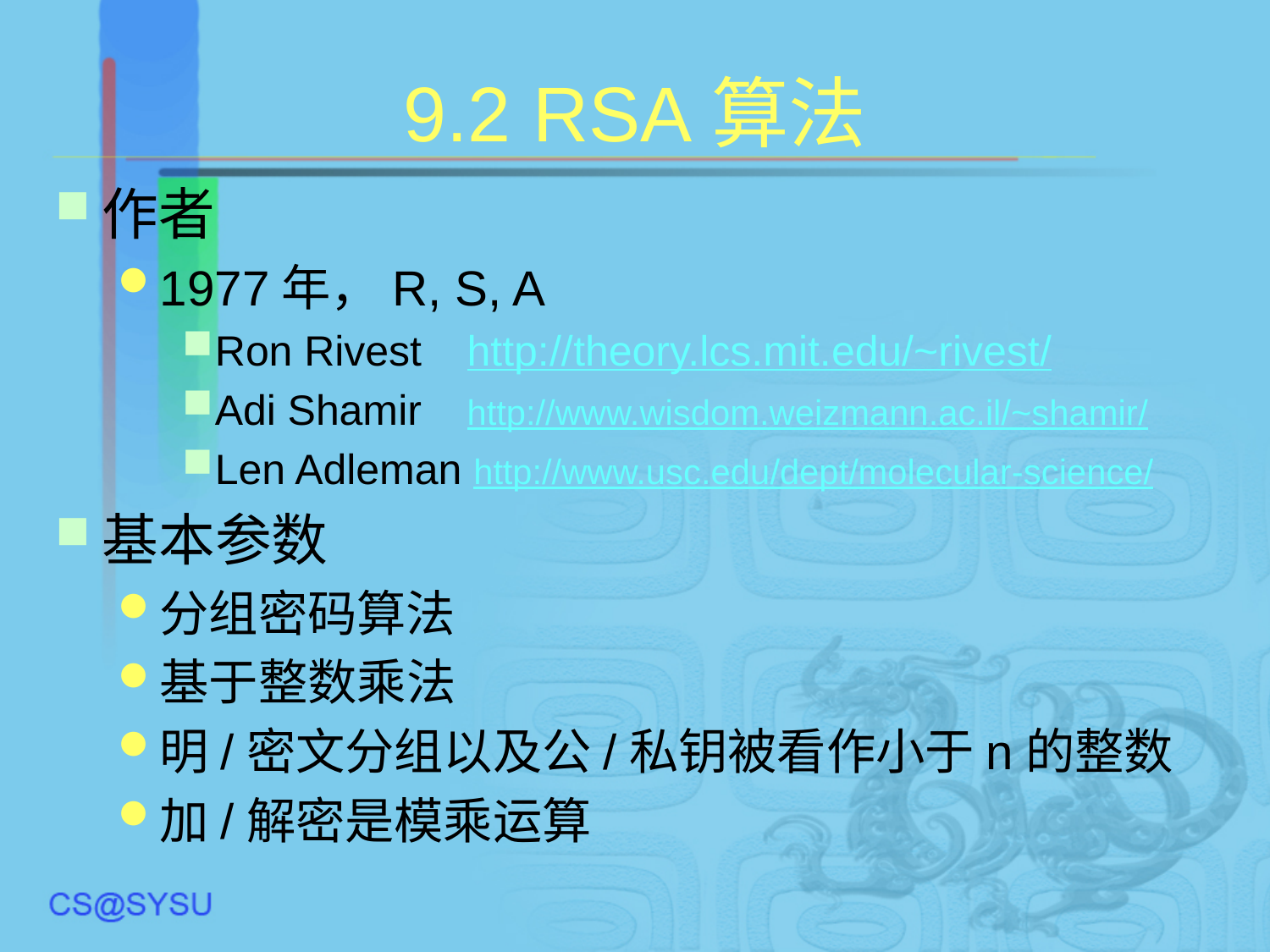

# 9.2 RSA算法
作者
1977年，R, S, A
Ron Rivest	http://theory.lcs.mit.edu/~rivest/
Adi Shamir	http://www.wisdom.weizmann.ac.il/~shamir/
Len Adleman http://www.usc.edu/dept/molecular-science/
基本参数
分组密码算法
基于整数乘法
明/密文分组以及公/私钥被看作小于n的整数
加/解密是模乘运算